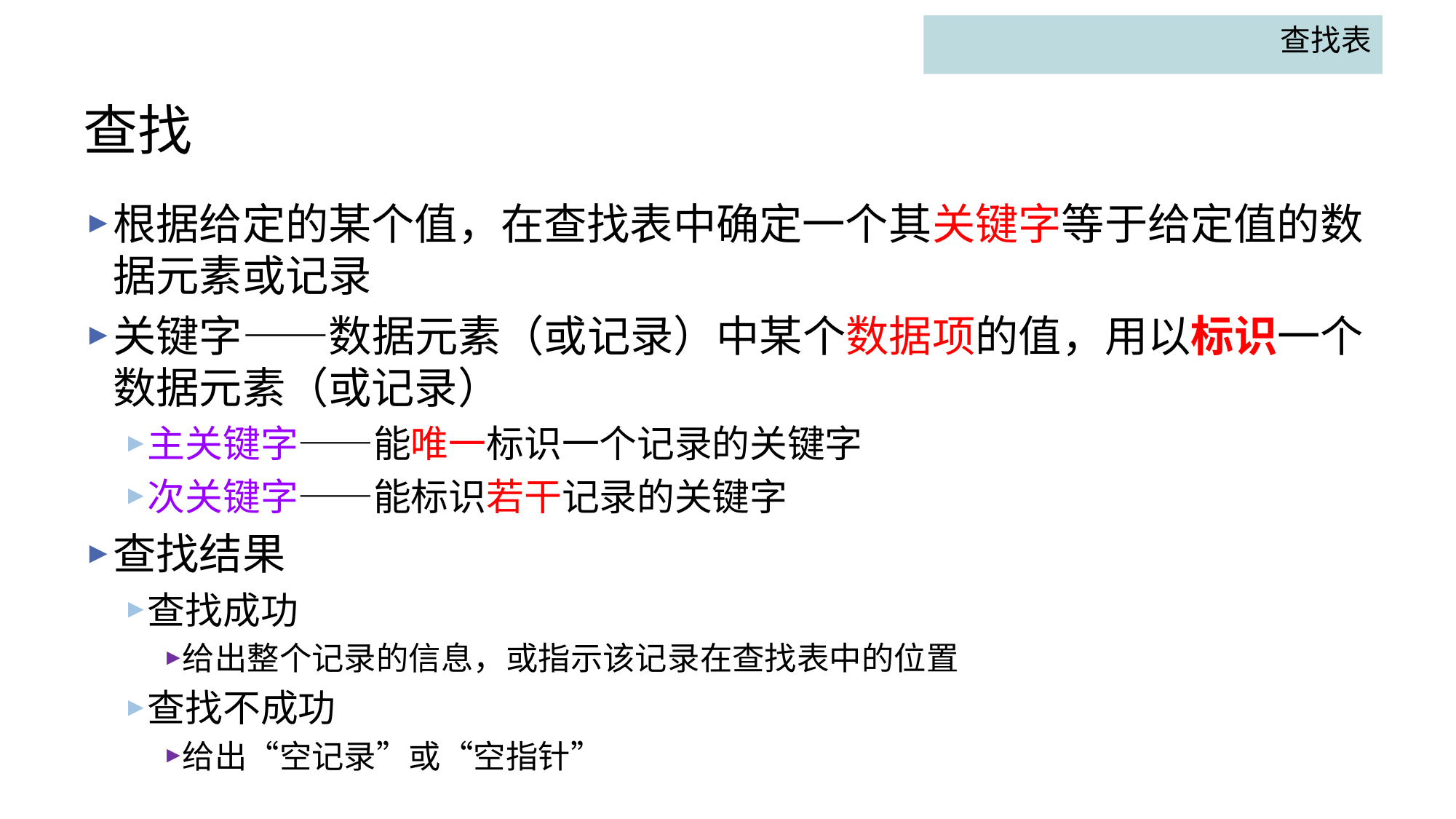

查找表
# 查找
根据给定的某个值，在查找表中确定一个其关键字等于给定值的数据元素或记录
关键字——数据元素（或记录）中某个数据项的值，用以标识一个数据元素（或记录）
主关键字——能唯一标识一个记录的关键字
次关键字——能标识若干记录的关键字
查找结果
查找成功
给出整个记录的信息，或指示该记录在查找表中的位置
查找不成功
给出“空记录”或“空指针”